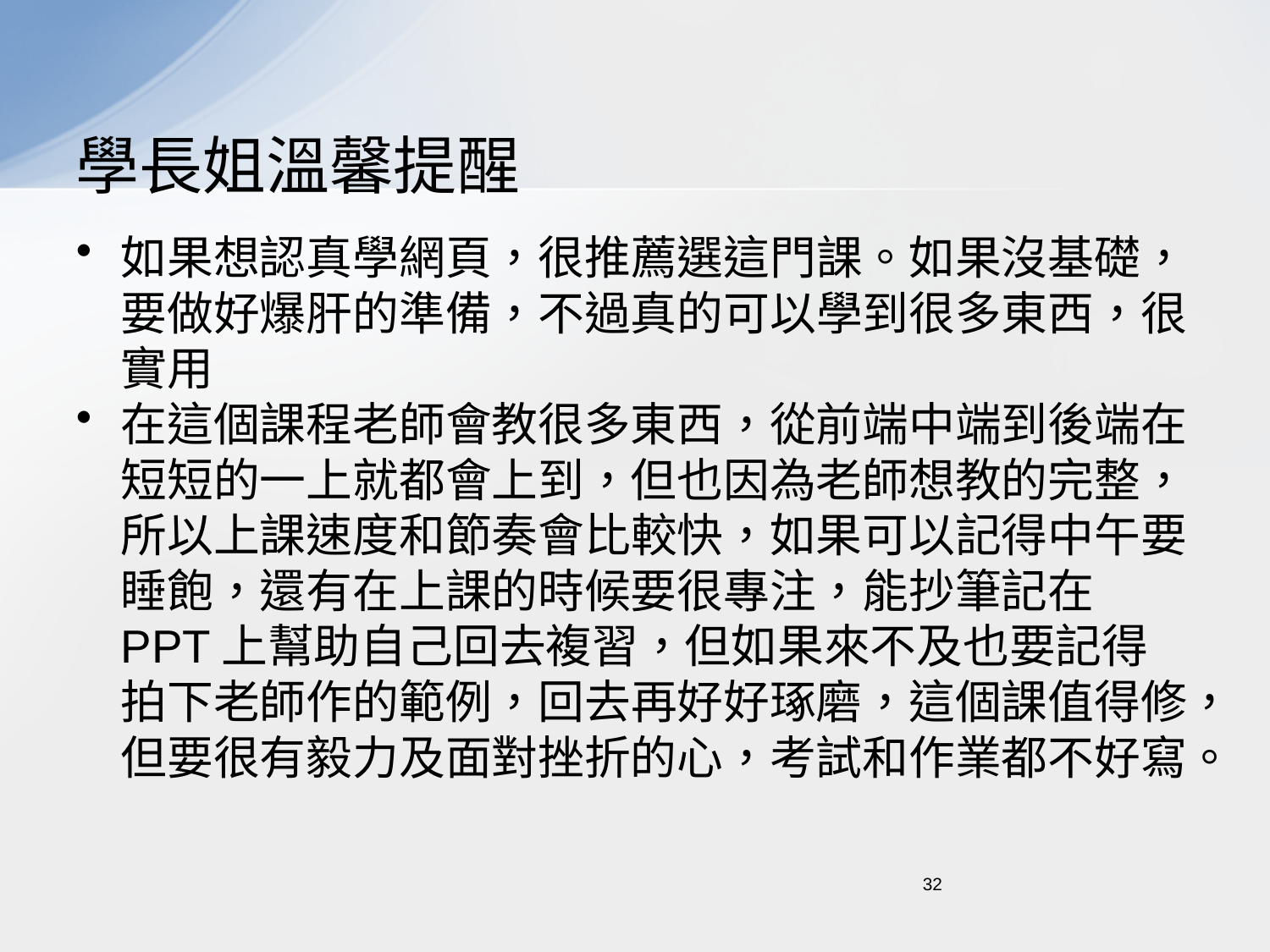

# 學長姐溫馨提醒
如果想認真學網頁，很推薦選這門課。如果沒基礎，要做好爆肝的準備，不過真的可以學到很多東西，很實用
在這個課程老師會教很多東西，從前端中端到後端在短短的一上就都會上到，但也因為老師想教的完整，所以上課速度和節奏會比較快，如果可以記得中午要睡飽，還有在上課的時候要很專注，能抄筆記在PPT上幫助自己回去複習，但如果來不及也要記得拍下老師作的範例，回去再好好琢磨，這個課值得修，但要很有毅力及面對挫折的心，考試和作業都不好寫。
32